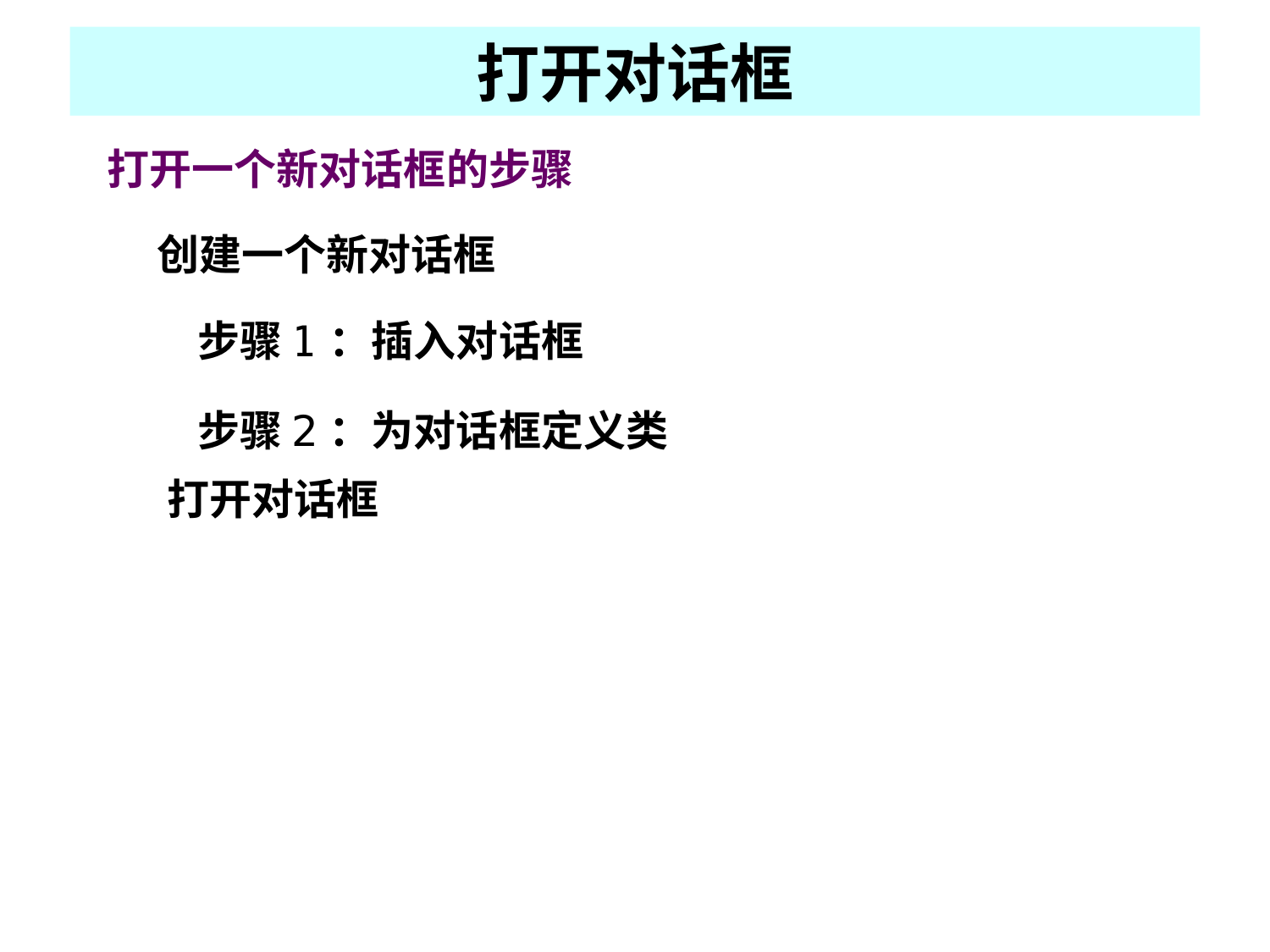

打开对话框
打开一个新对话框的步骤
创建一个新对话框
步骤1：插入对话框
步骤2：为对话框定义类
打开对话框